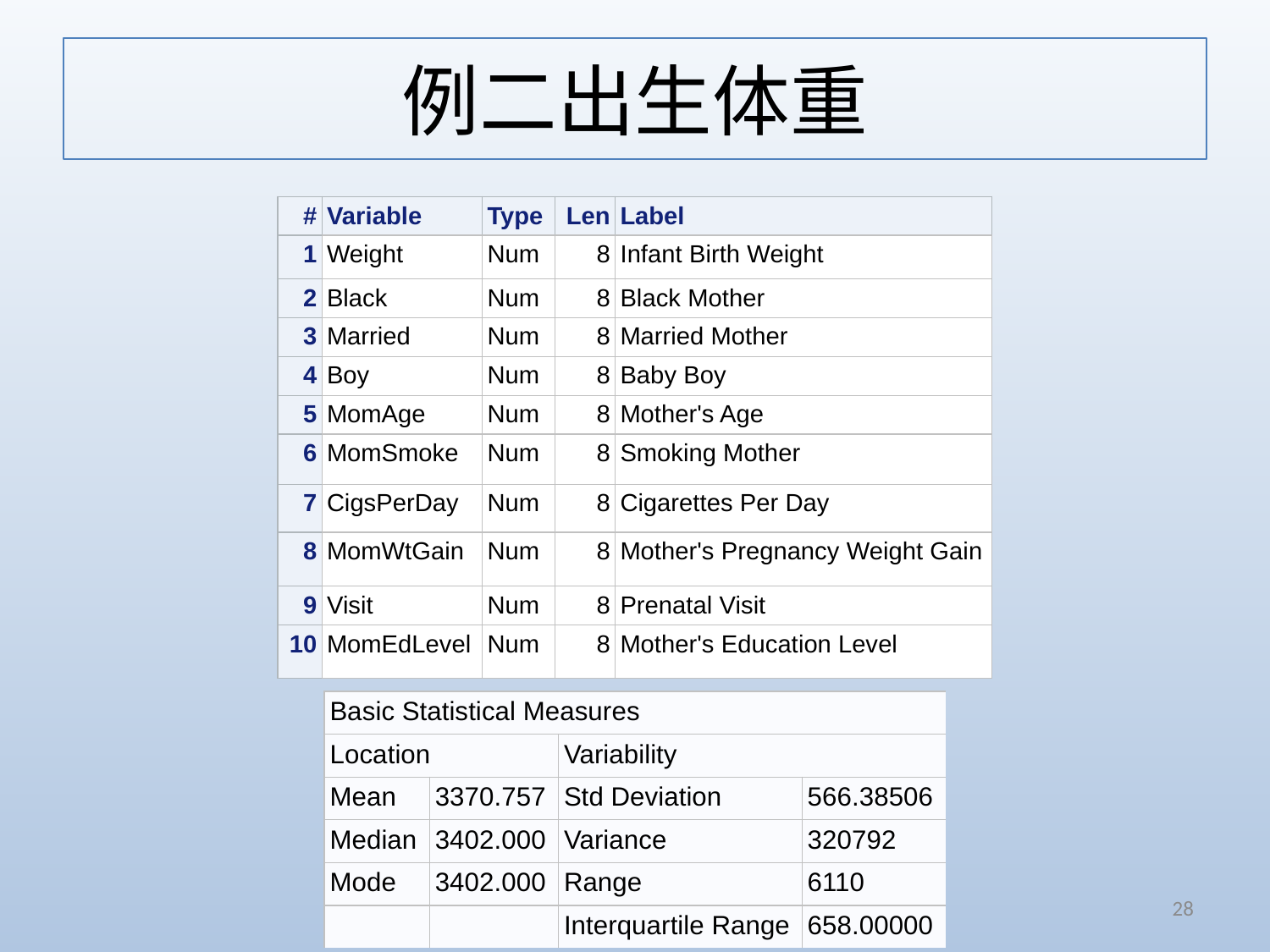

# 例二出生体重
| # | Variable | Type | Len | Label |
| --- | --- | --- | --- | --- |
| 1 | Weight | Num | 8 | Infant Birth Weight |
| 2 | Black | Num | 8 | Black Mother |
| 3 | Married | Num | 8 | Married Mother |
| 4 | Boy | Num | 8 | Baby Boy |
| 5 | MomAge | Num | 8 | Mother's Age |
| 6 | MomSmoke | Num | 8 | Smoking Mother |
| 7 | CigsPerDay | Num | 8 | Cigarettes Per Day |
| 8 | MomWtGain | Num | 8 | Mother's Pregnancy Weight Gain |
| 9 | Visit | Num | 8 | Prenatal Visit |
| 10 | MomEdLevel | Num | 8 | Mother's Education Level |
| Basic Statistical Measures |  |  |  |
| --- | --- | --- | --- |
| Location |  | Variability |  |
| Mean | 3370.757 | Std Deviation | 566.38506 |
| Median | 3402.000 | Variance | 320792 |
| Mode | 3402.000 | Range | 6110 |
|  |  | Interquartile Range | 658.00000 |
28